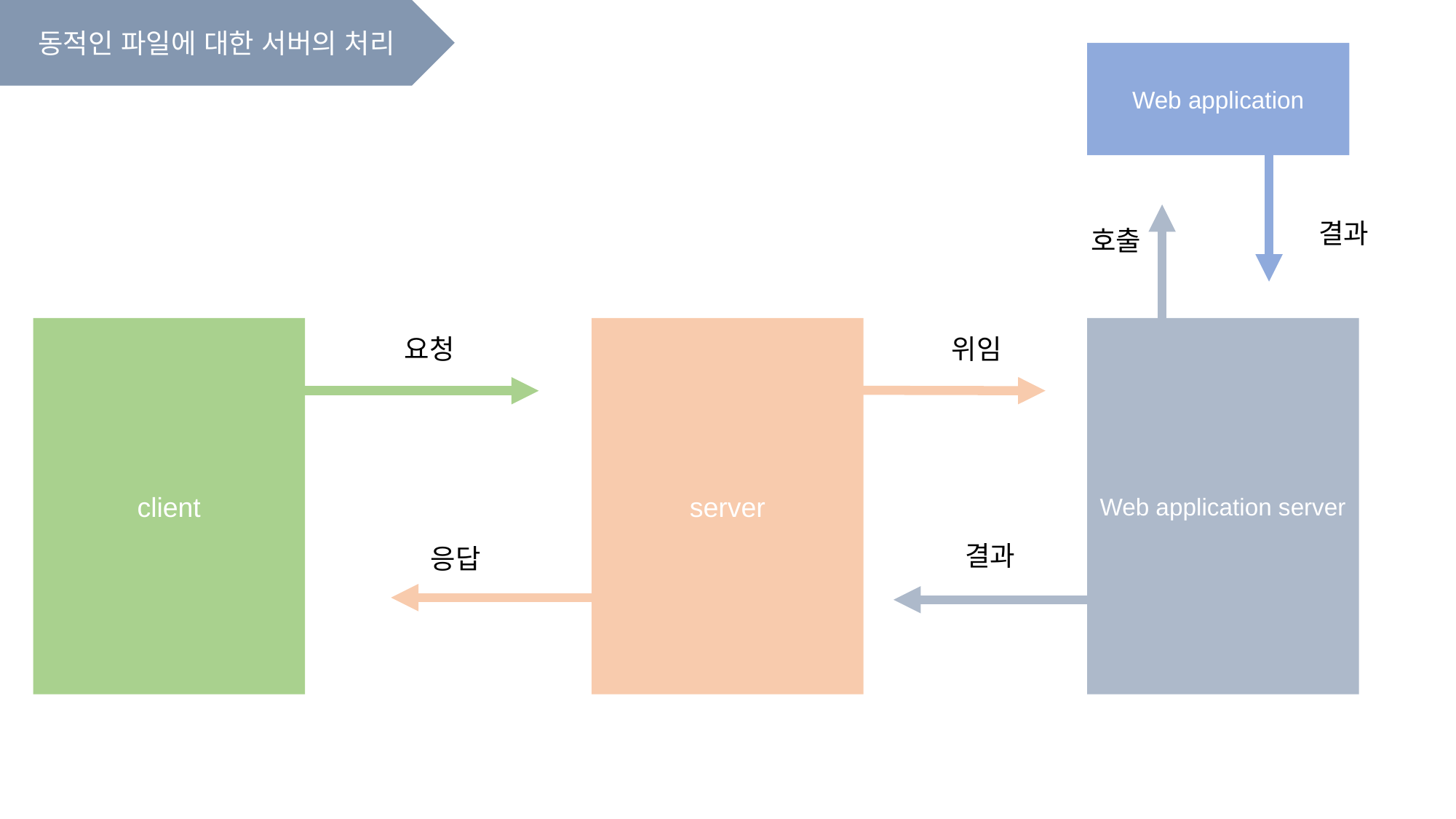

동적인 파일에 대한 서버의 처리
Web application
결과
호출
Web application server
client
server
요청
위임
결과
응답